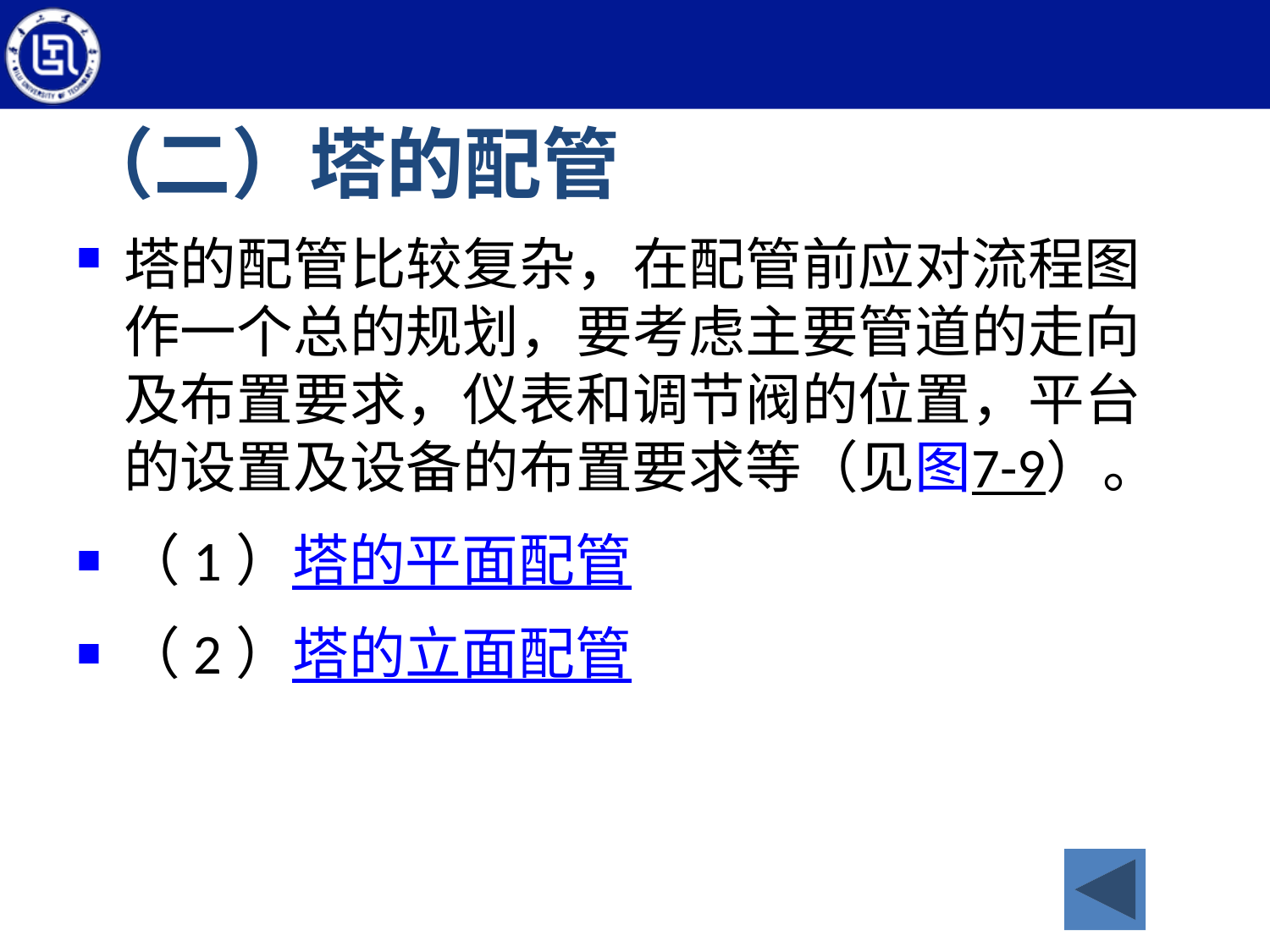

# （二）塔的配管
塔的配管比较复杂，在配管前应对流程图作一个总的规划，要考虑主要管道的走向及布置要求，仪表和调节阀的位置，平台的设置及设备的布置要求等（见图7-9）。
（1）塔的平面配管
（2）塔的立面配管